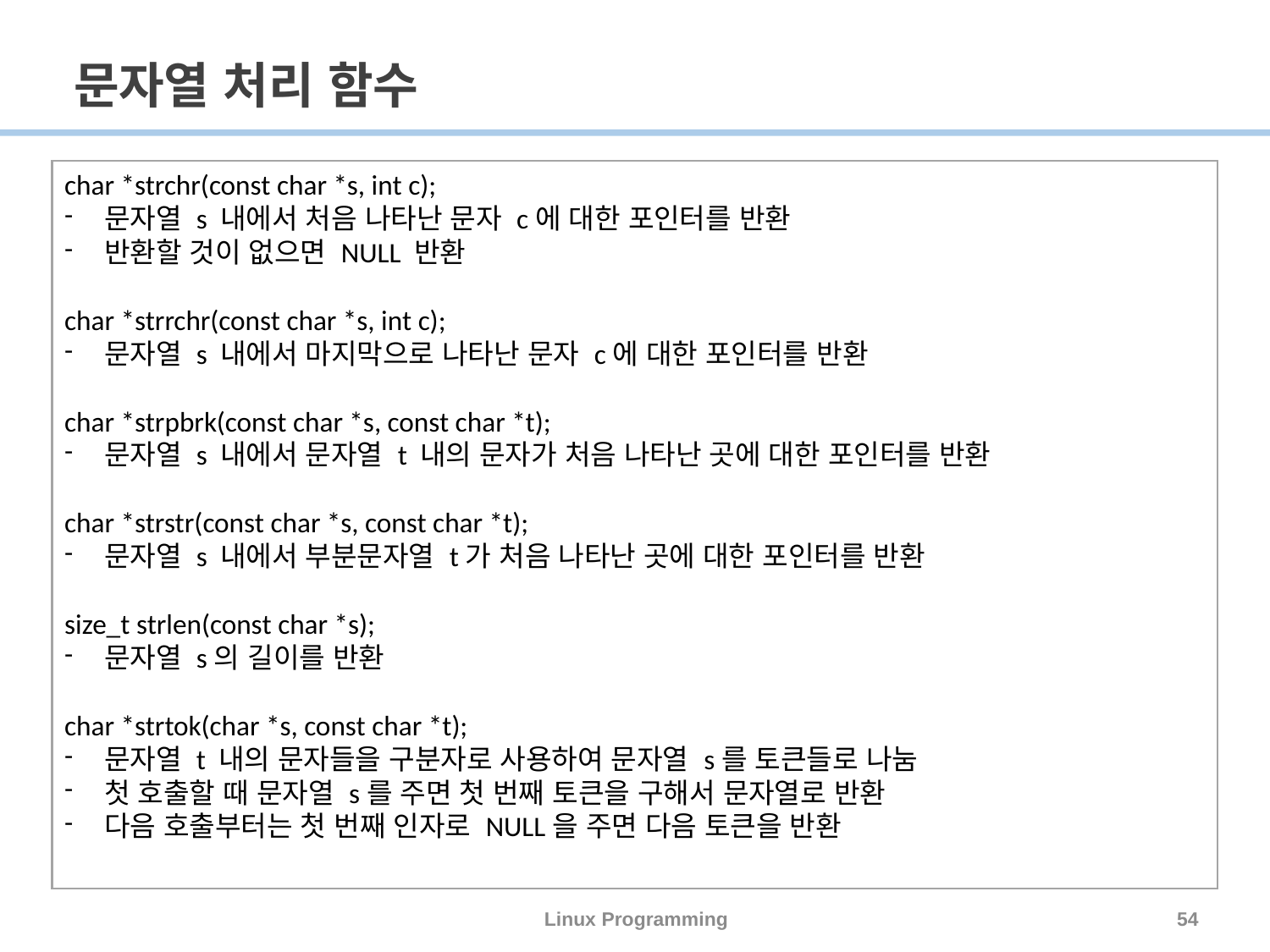

# 문자열 처리 함수
char *strchr(const char *s, int c);
문자열 s 내에서 처음 나타난 문자 c에 대한 포인터를 반환
반환할 것이 없으면 NULL 반환

char *strrchr(const char *s, int c);
문자열 s 내에서 마지막으로 나타난 문자 c에 대한 포인터를 반환

char *strpbrk(const char *s, const char *t);
문자열 s 내에서 문자열 t 내의 문자가 처음 나타난 곳에 대한 포인터를 반환

char *strstr(const char *s, const char *t);
문자열 s 내에서 부분문자열 t가 처음 나타난 곳에 대한 포인터를 반환

size_t strlen(const char *s);
문자열 s의 길이를 반환

char *strtok(char *s, const char *t);
문자열 t 내의 문자들을 구분자로 사용하여 문자열 s를 토큰들로 나눔
첫 호출할 때 문자열 s를 주면 첫 번째 토큰을 구해서 문자열로 반환
다음 호출부터는 첫 번째 인자로 NULL을 주면 다음 토큰을 반환
Linux Programming
54